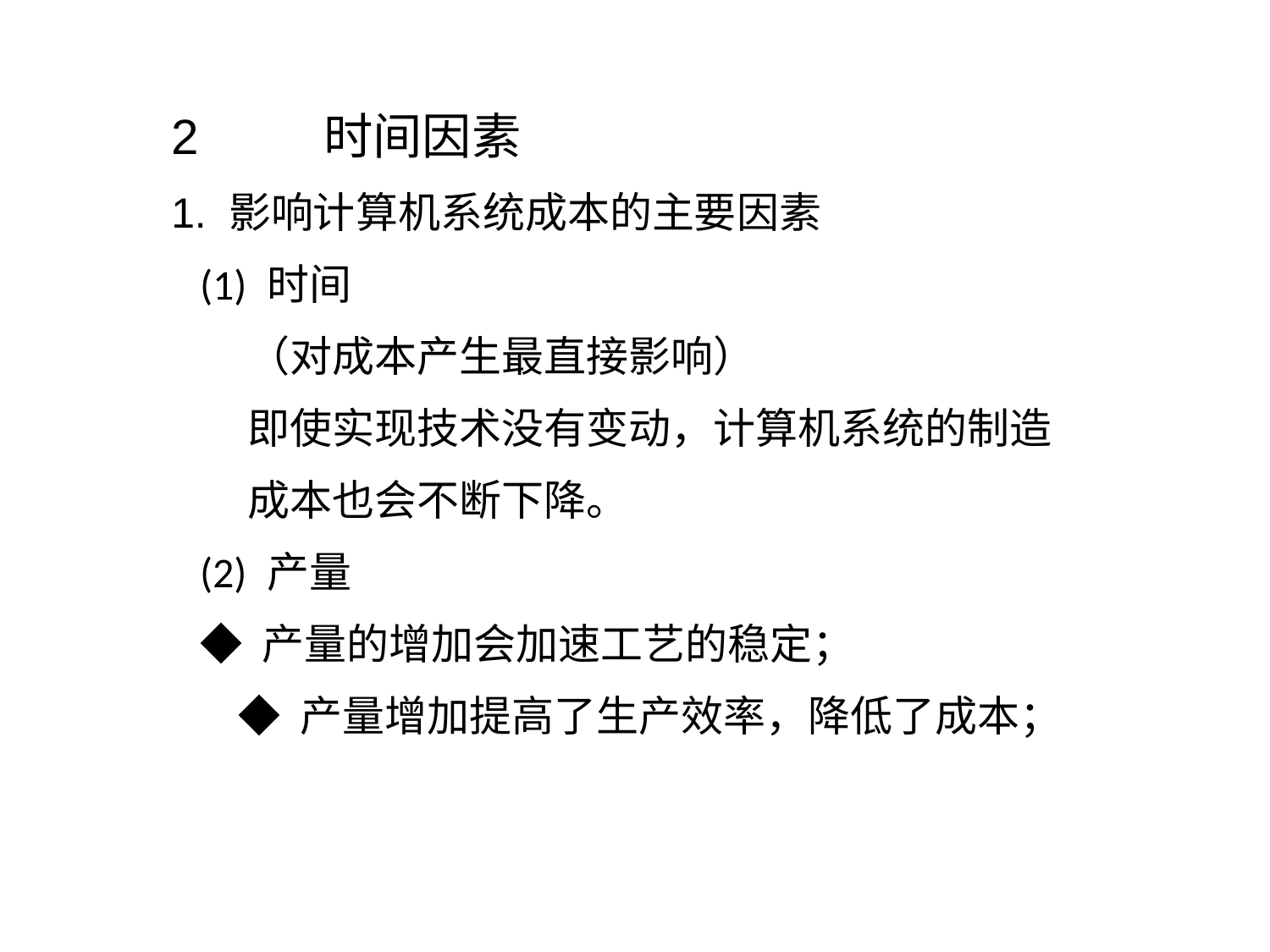

2	 时间因素
1. 影响计算机系统成本的主要因素
   (1) 时间
       （对成本产生最直接影响）
       即使实现技术没有变动，计算机系统的制造
       成本也会不断下降。
   (2) 产量
   ◆ 产量的增加会加速工艺的稳定；
       ◆ 产量增加提高了生产效率，降低了成本；